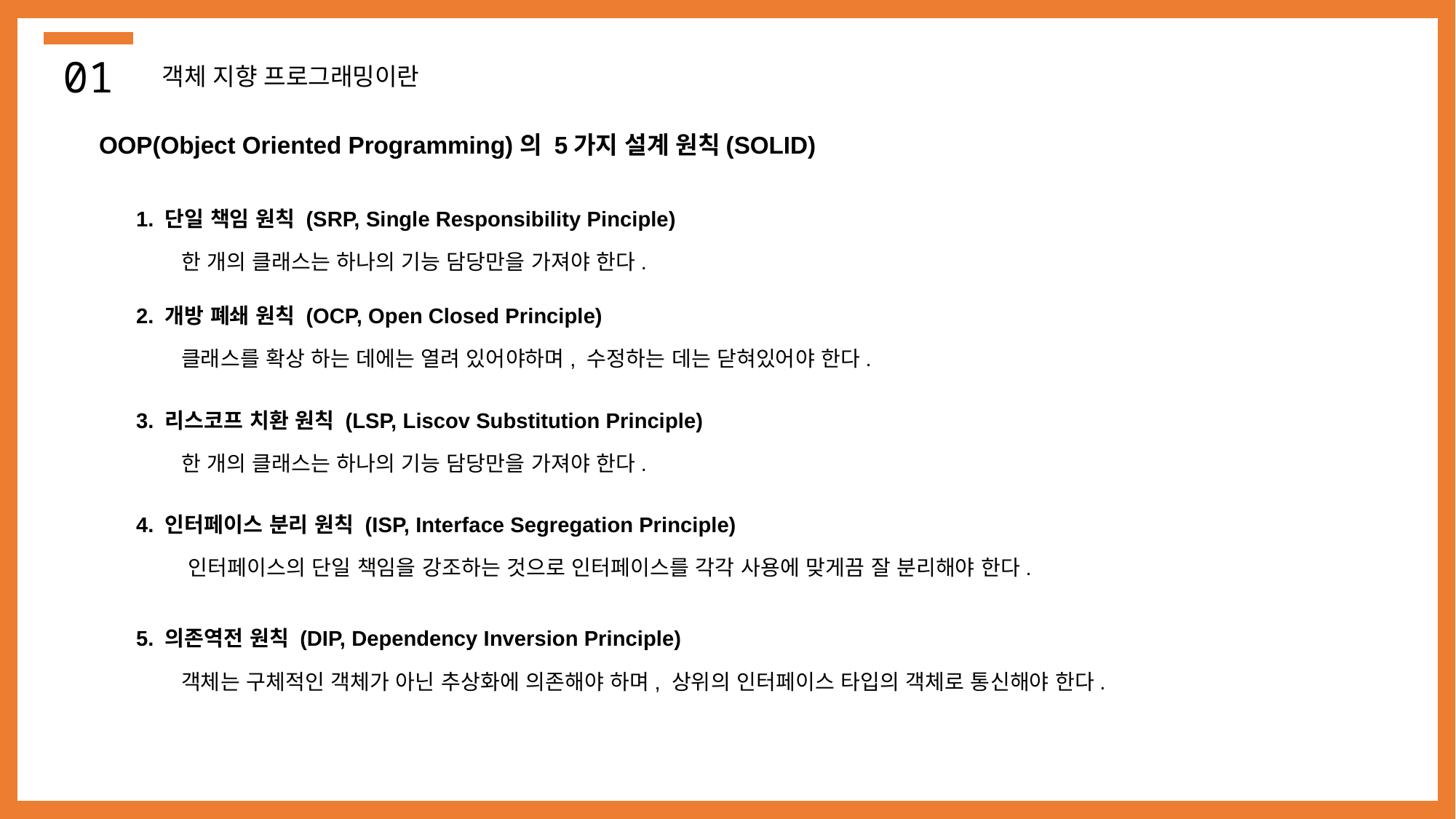

01

객체 지향 프로그래밍이란
OOP(Object Oriented Programming)의 5가지 설계 원칙(SOLID)
1. 단일 책임 원칙 (SRP, Single Responsibility Pinciple)
한 개의 클래스는 하나의 기능 담당만을 가져야 한다.
2. 개방 폐쇄 원칙 (OCP, Open Closed Principle)
클래스를 확상 하는 데에는 열려 있어야하며, 수정하는 데는 닫혀있어야 한다.
3. 리스코프 치환 원칙 (LSP, Liscov Substitution Principle)
한 개의 클래스는 하나의 기능 담당만을 가져야 한다.
4. 인터페이스 분리 원칙 (ISP, Interface Segregation Principle)
인터페이스의 단일 책임을 강조하는 것으로 인터페이스를 각각 사용에 맞게끔 잘 분리해야 한다.
5. 의존역전 원칙 (DIP, Dependency Inversion Principle)
객체는 구체적인 객체가 아닌 추상화에 의존해야 하며, 상위의 인터페이스 타입의 객체로 통신해야 한다.